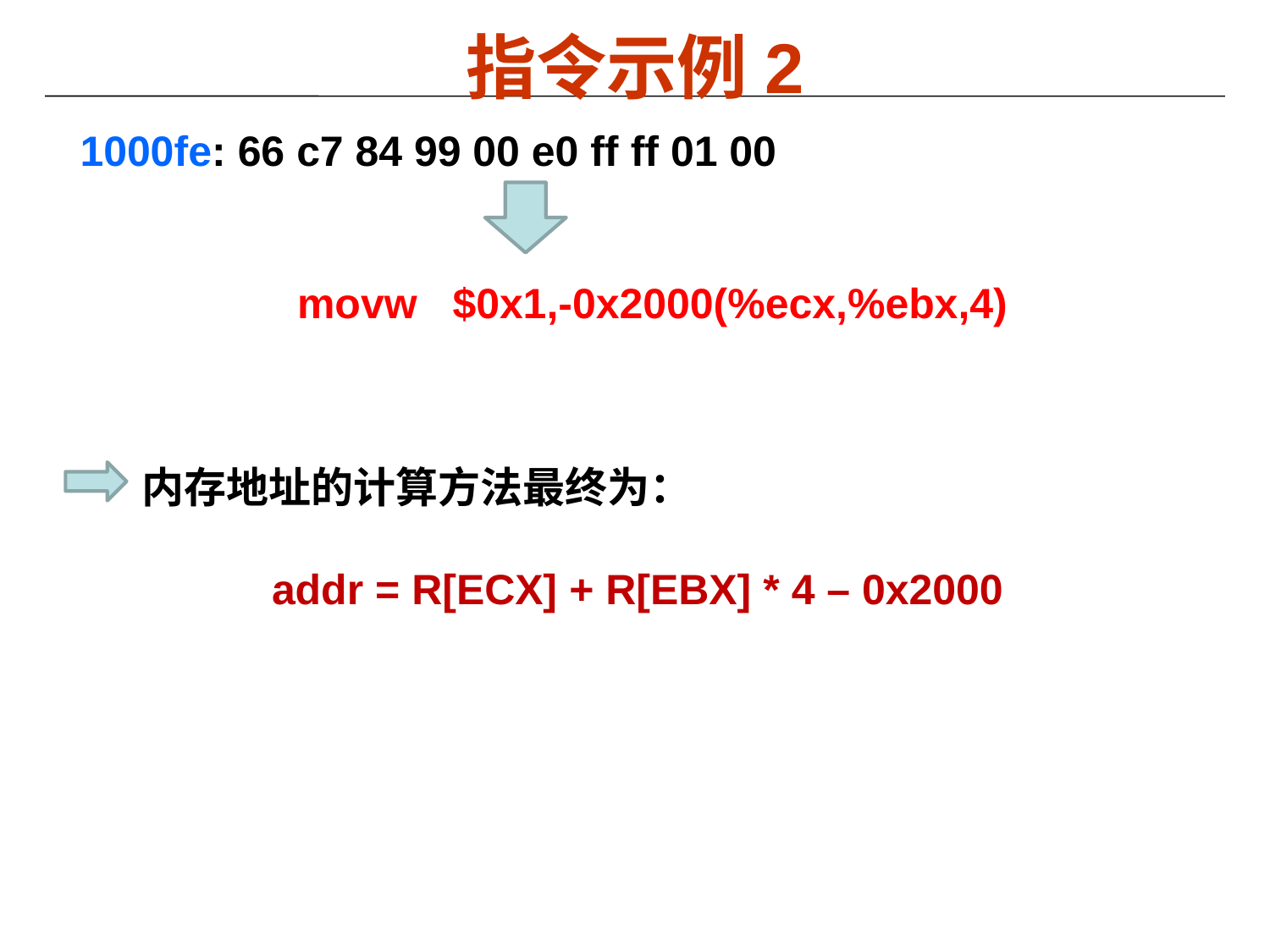

# 指令示例2
1000fe: 66 c7 84 99 00 e0 ff ff 01 00

movw   $0x1,-0x2000(%ecx,%ebx,4)

内存地址的计算方法最终为：

           addr = R[ECX] + R[EBX] * 4 – 0x2000